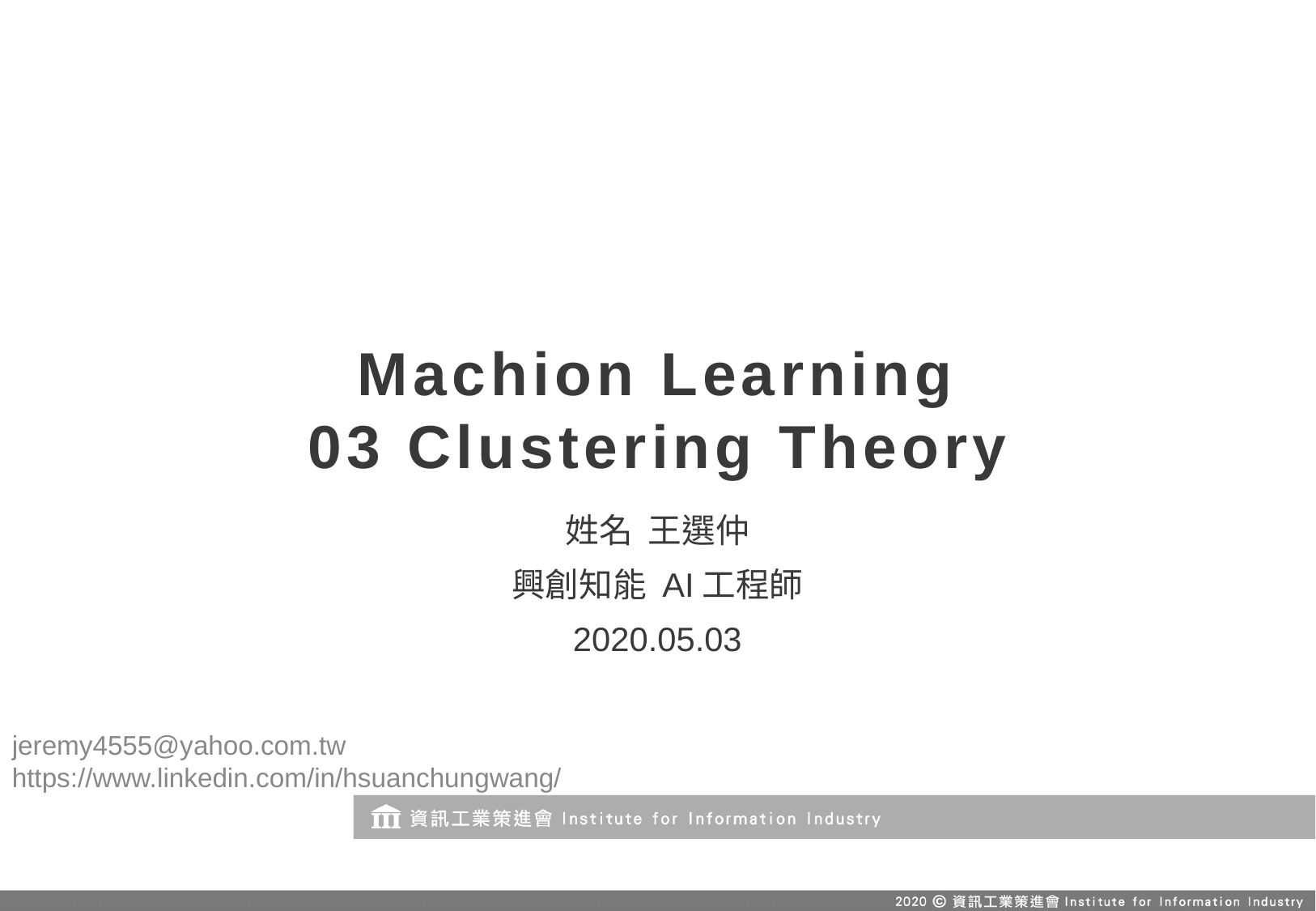

# Machion Learning 03 Clustering Theory
姓名  王選仲
興創知能 AI工程師
2020.05.03
jeremy4555@yahoo.com.tw
https://www.linkedin.com/in/hsuanchungwang/